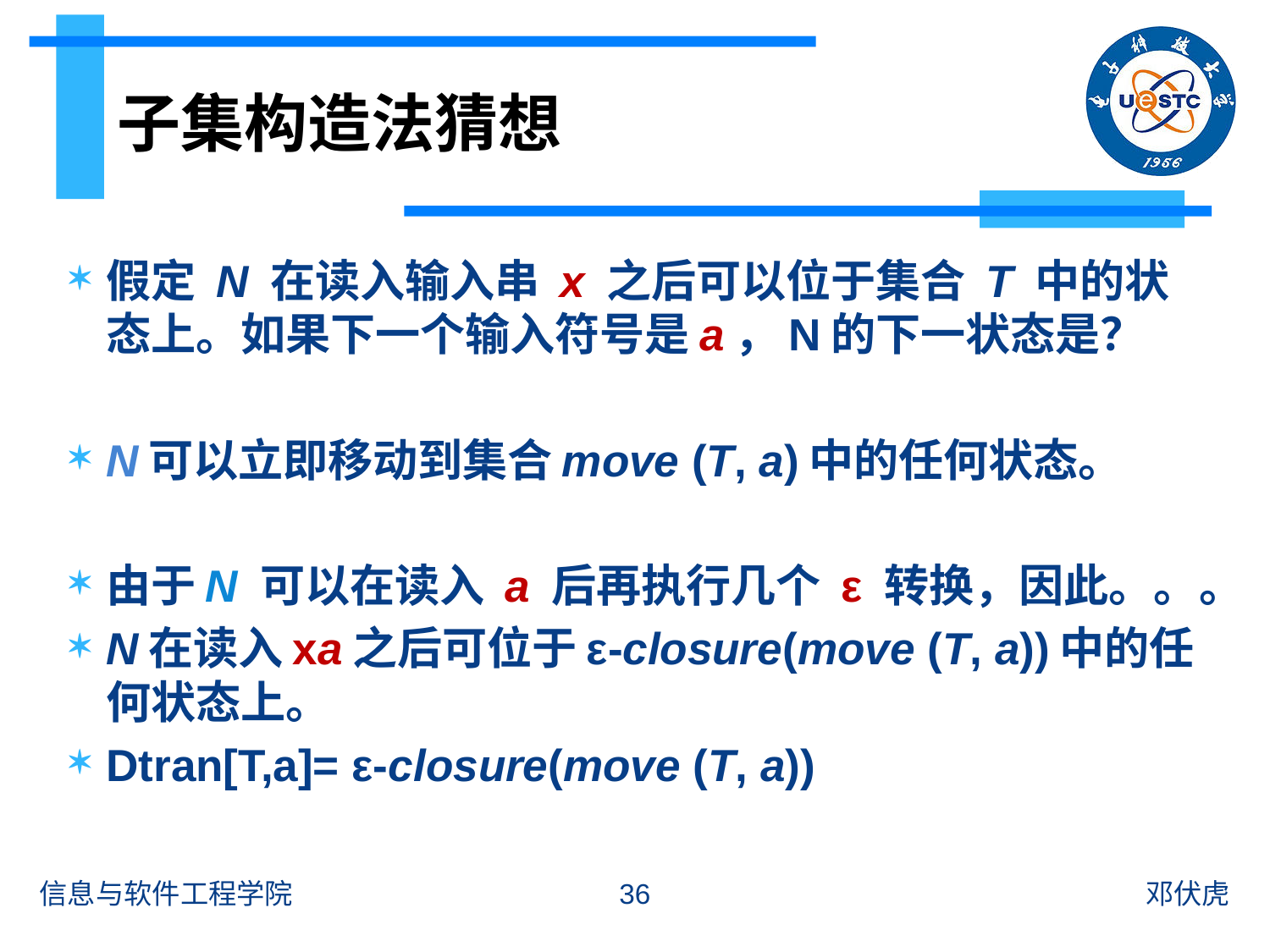

# 子集构造法猜想
假定 N 在读入输入串 x 之后可以位于集合 T 中的状态上。如果下一个输入符号是a，N的下一状态是？

N可以立即移动到集合move (T, a)中的任何状态。

由于N 可以在读入 a 后再执行几个 ε 转换，因此。。。
N在读入xa之后可位于ε-closure(move (T, a))中的任何状态上。
Dtran[T,a]= ε-closure(move (T, a))
36
信息与软件工程学院
邓伏虎